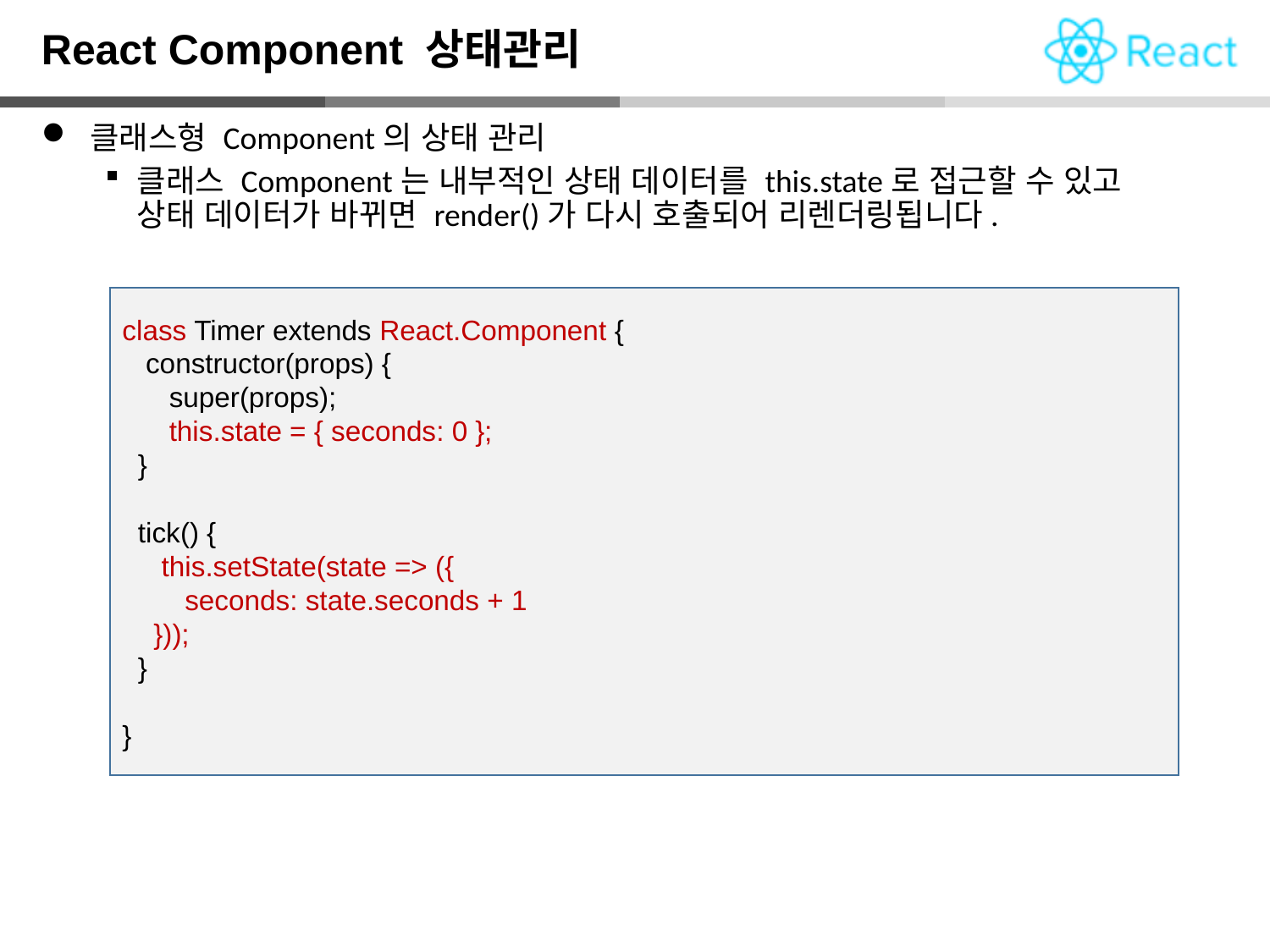

React Component 상태관리
 클래스형 Component의 상태 관리
클래스 Component는 내부적인 상태 데이터를 this.state로 접근할 수 있고 상태 데이터가 바뀌면 render()가 다시 호출되어 리렌더링됩니다.
class Timer extends React.Component {
   constructor(props) {
      super(props);
      this.state = { seconds: 0 };
  }

  tick() {
     this.setState(state => ({
        seconds: state.seconds + 1
    }));
  }

}